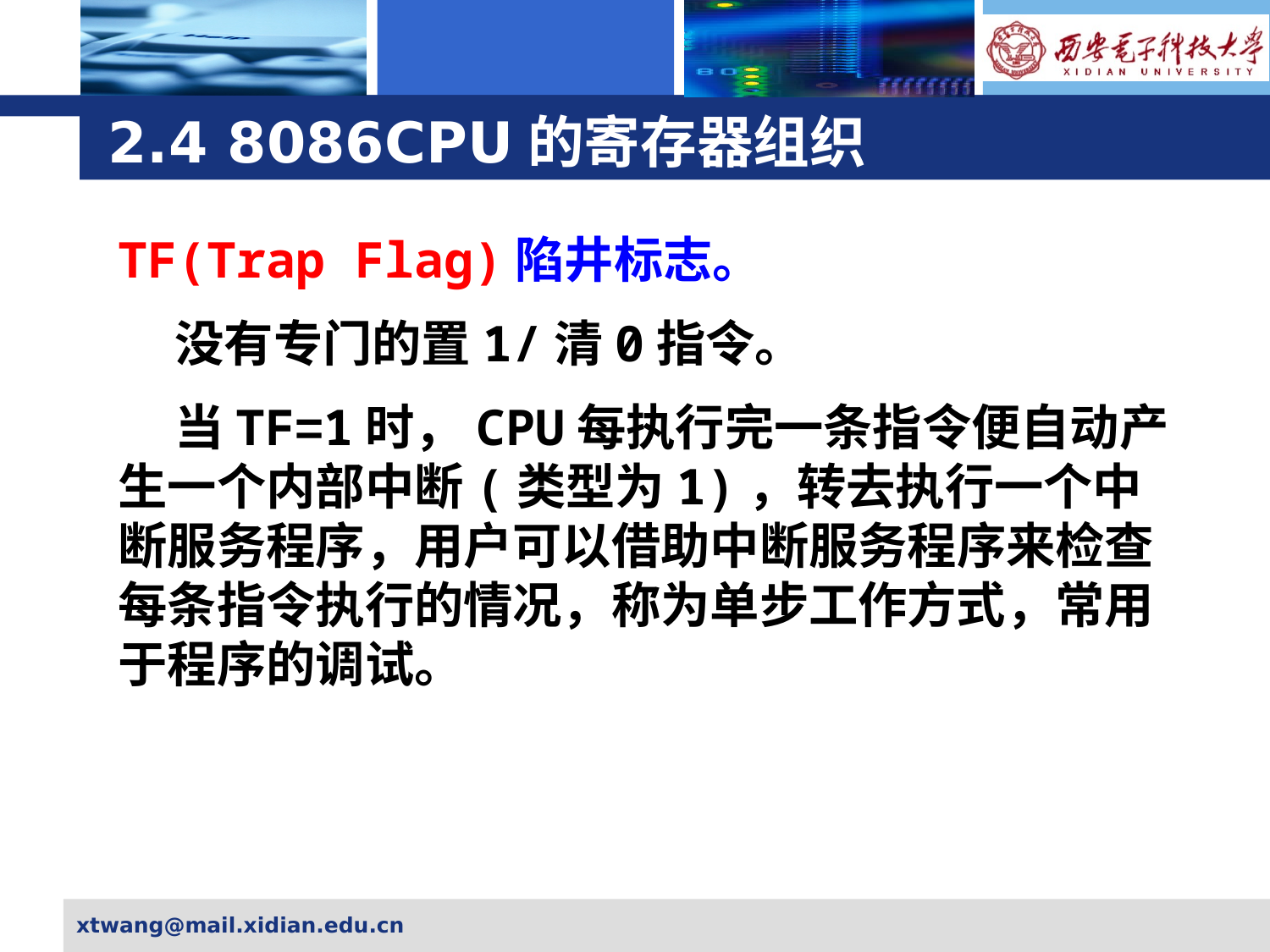

# 2.4 8086CPU的寄存器组织
TF(Trap Flag)陷井标志。
    没有专门的置1/清0指令。
    当TF=1时，CPU每执行完一条指令便自动产生一个内部中断(类型为1)，转去执行一个中断服务程序，用户可以借助中断服务程序来检查每条指令执行的情况，称为单步工作方式，常用于程序的调试。
xtwang@mail.xidian.edu.cn